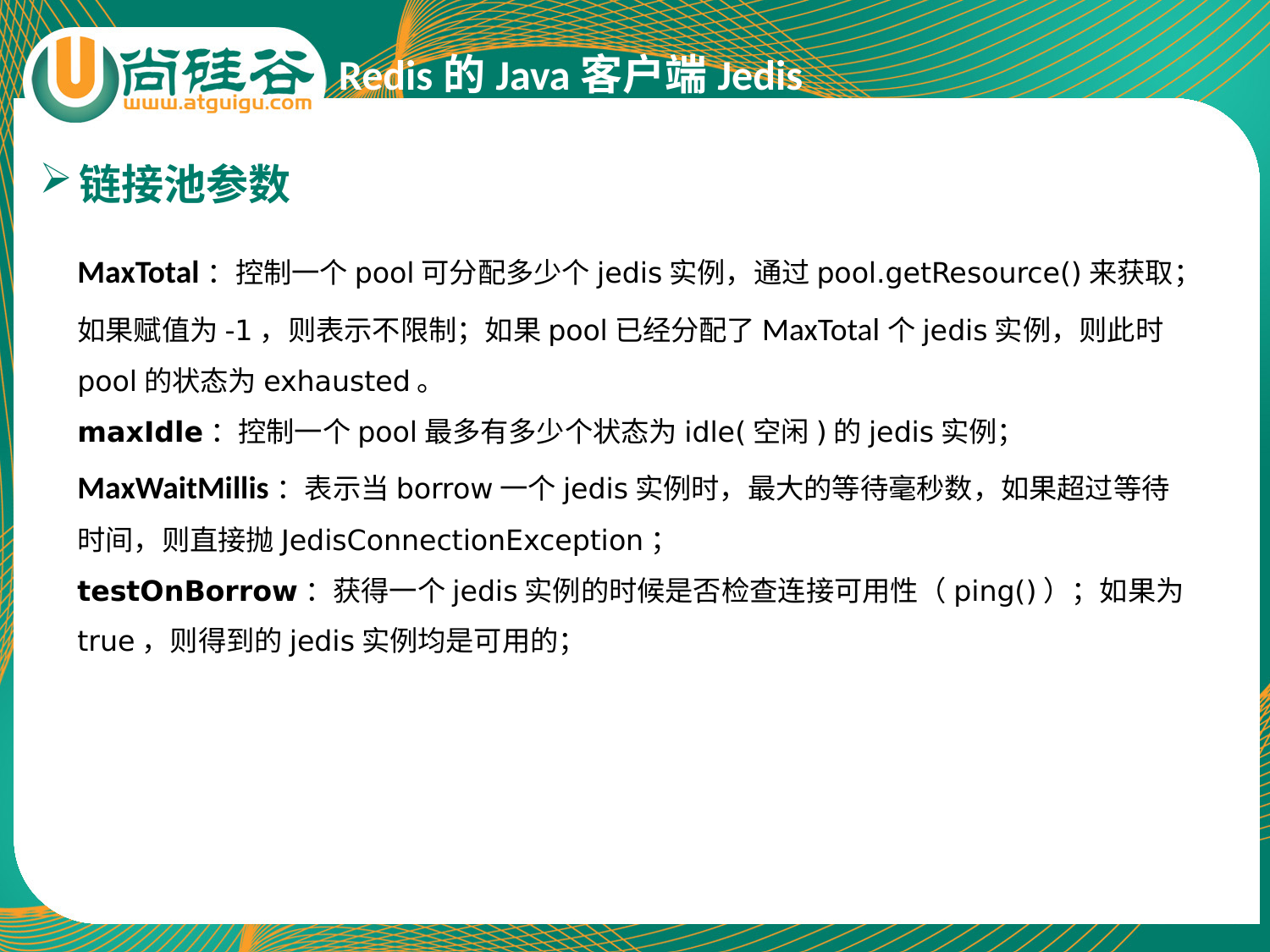

Redis的Java客户端Jedis
链接池参数
MaxTotal：控制一个pool可分配多少个jedis实例，通过pool.getResource()来获取；如果赋值为-1，则表示不限制；如果pool已经分配了MaxTotal个jedis实例，则此时pool的状态为exhausted。
maxIdle：控制一个pool最多有多少个状态为idle(空闲)的jedis实例；
MaxWaitMillis：表示当borrow一个jedis实例时，最大的等待毫秒数，如果超过等待时间，则直接抛JedisConnectionException；
testOnBorrow：获得一个jedis实例的时候是否检查连接可用性（ping()）；如果为true，则得到的jedis实例均是可用的；